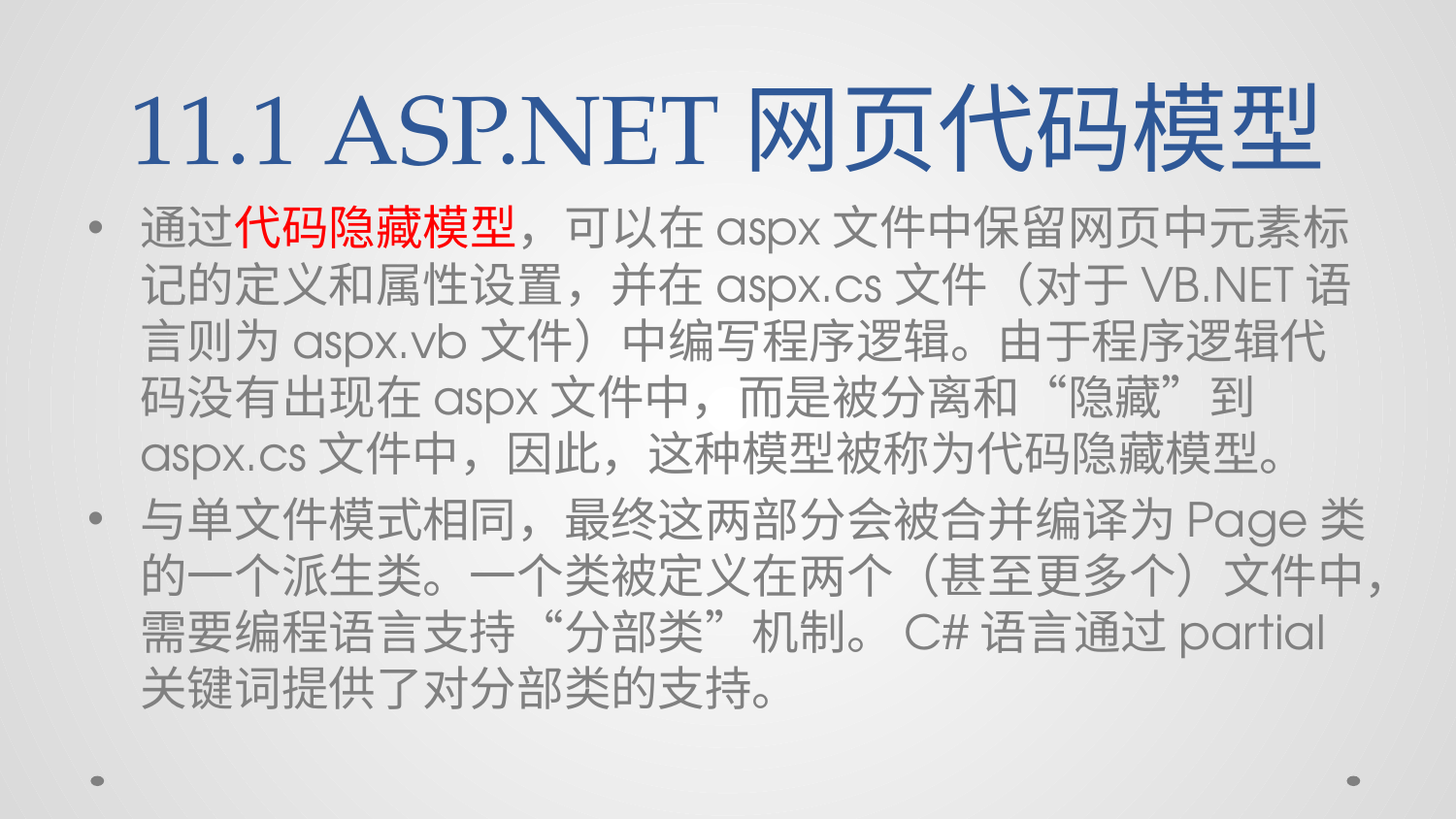

# 11.1 ASP.NET网页代码模型
通过代码隐藏模型，可以在aspx文件中保留网页中元素标记的定义和属性设置，并在aspx.cs文件（对于VB.NET语言则为aspx.vb文件）中编写程序逻辑。由于程序逻辑代码没有出现在aspx文件中，而是被分离和“隐藏”到aspx.cs文件中，因此，这种模型被称为代码隐藏模型。
与单文件模式相同，最终这两部分会被合并编译为Page类的一个派生类。一个类被定义在两个（甚至更多个）文件中，需要编程语言支持“分部类”机制。C#语言通过partial关键词提供了对分部类的支持。